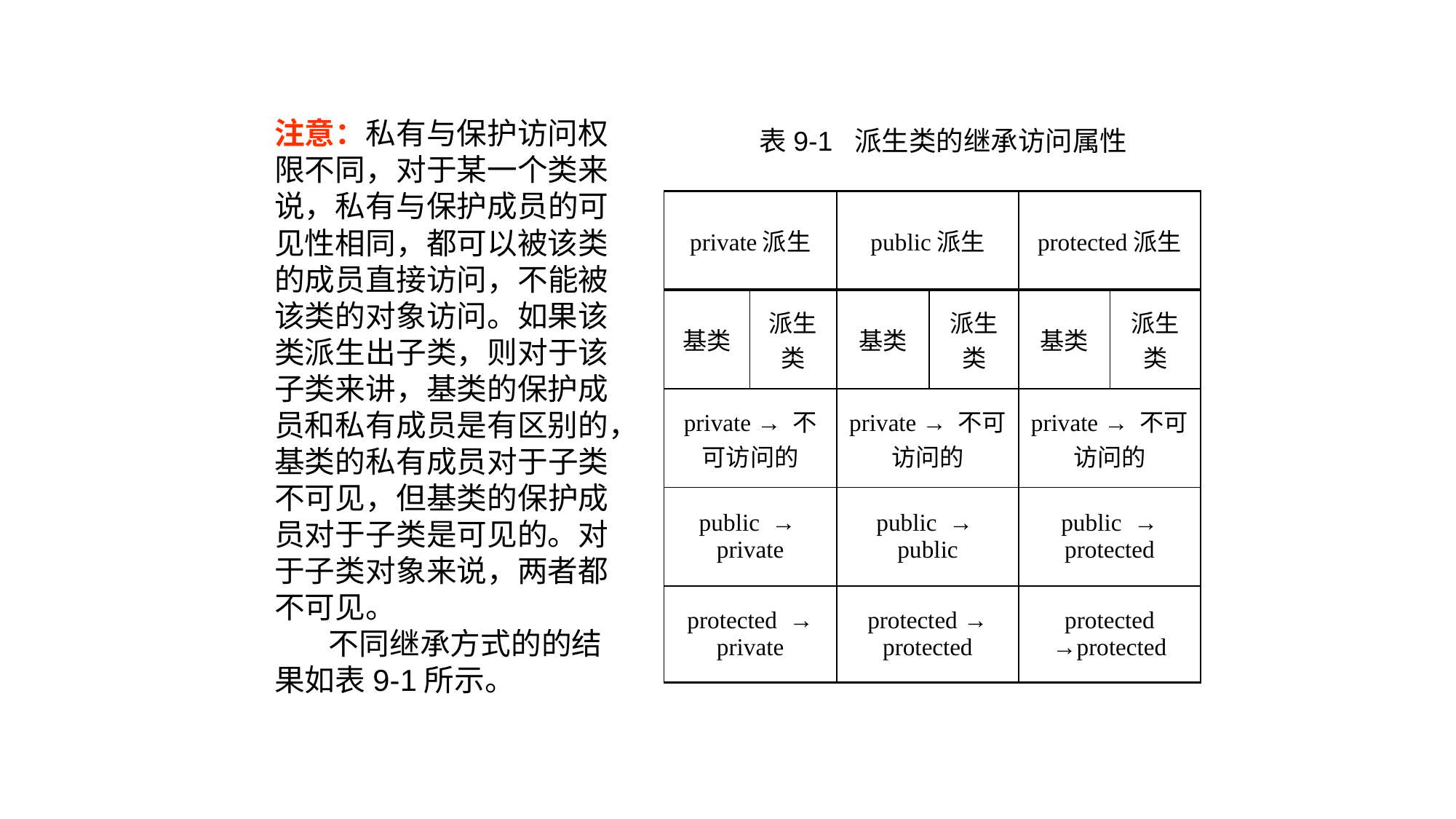

注意：私有与保护访问权限不同，对于某一个类来说，私有与保护成员的可见性相同，都可以被该类的成员直接访问，不能被该类的对象访问。如果该类派生出子类，则对于该子类来讲，基类的保护成员和私有成员是有区别的，基类的私有成员对于子类不可见，但基类的保护成员对于子类是可见的。对于子类对象来说，两者都不可见。
       不同继承方式的的结果如表9-1所示。
表9-1  派生类的继承访问属性
| private派生 |  | public派生 |  | protected派生 |  |
| --- | --- | --- | --- | --- | --- |
| 基类 | 派生类 | 基类 | 派生类 | 基类 | 派生类 |
| private → 不可访问的 |  | private → 不可访问的 |  | private → 不可访问的 |  |
| public → private |  | public → public |  | public → protected |  |
| protected → private |  | protected → protected |  | protected →protected |  |